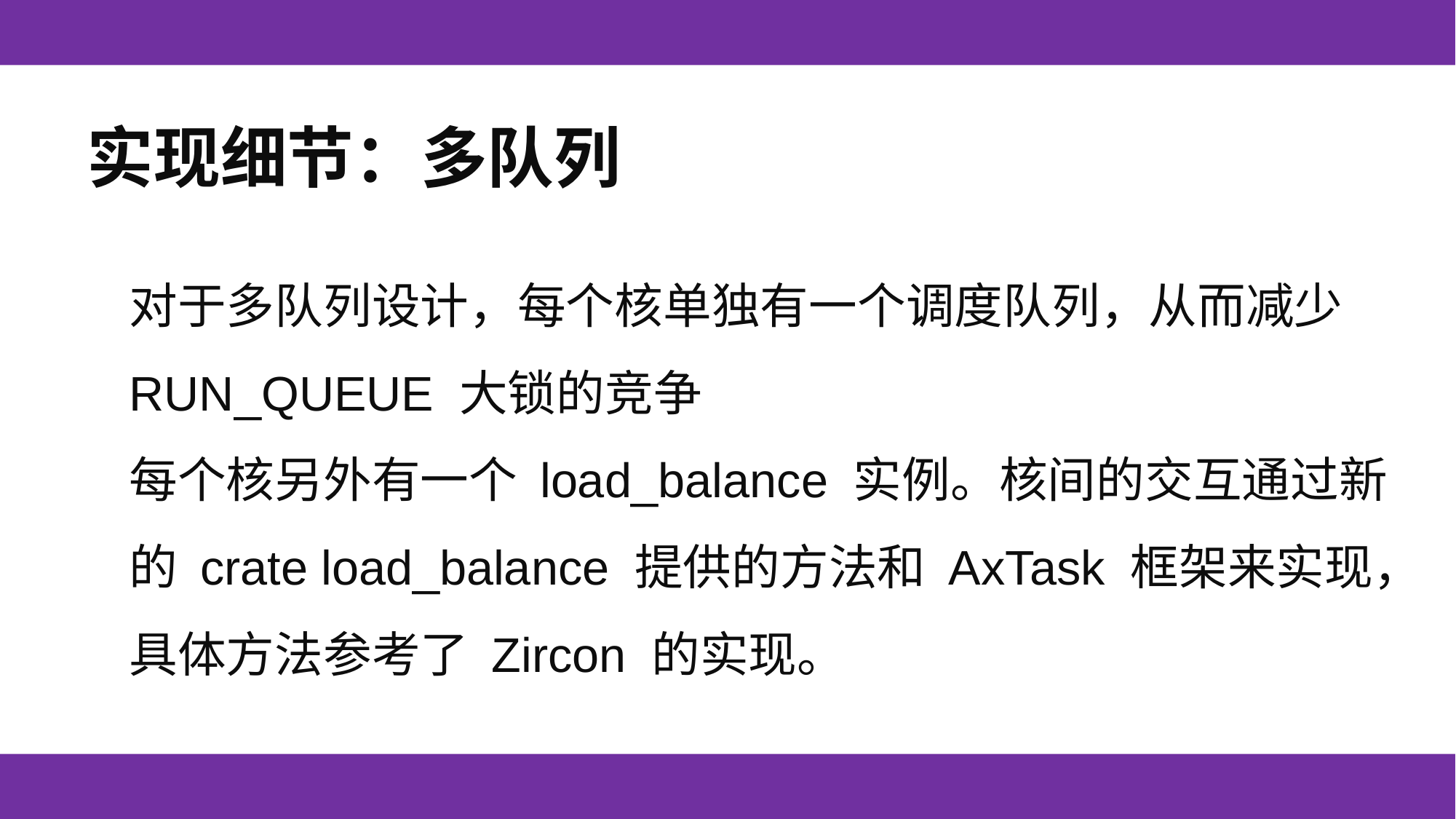

实现细节：多队列
对于多队列设计，每个核单独有一个调度队列，从而减少 RUN_QUEUE 大锁的竞争
每个核另外有一个 load_balance 实例。核间的交互通过新的 crate load_balance 提供的方法和 AxTask 框架来实现，具体方法参考了 Zircon 的实现。